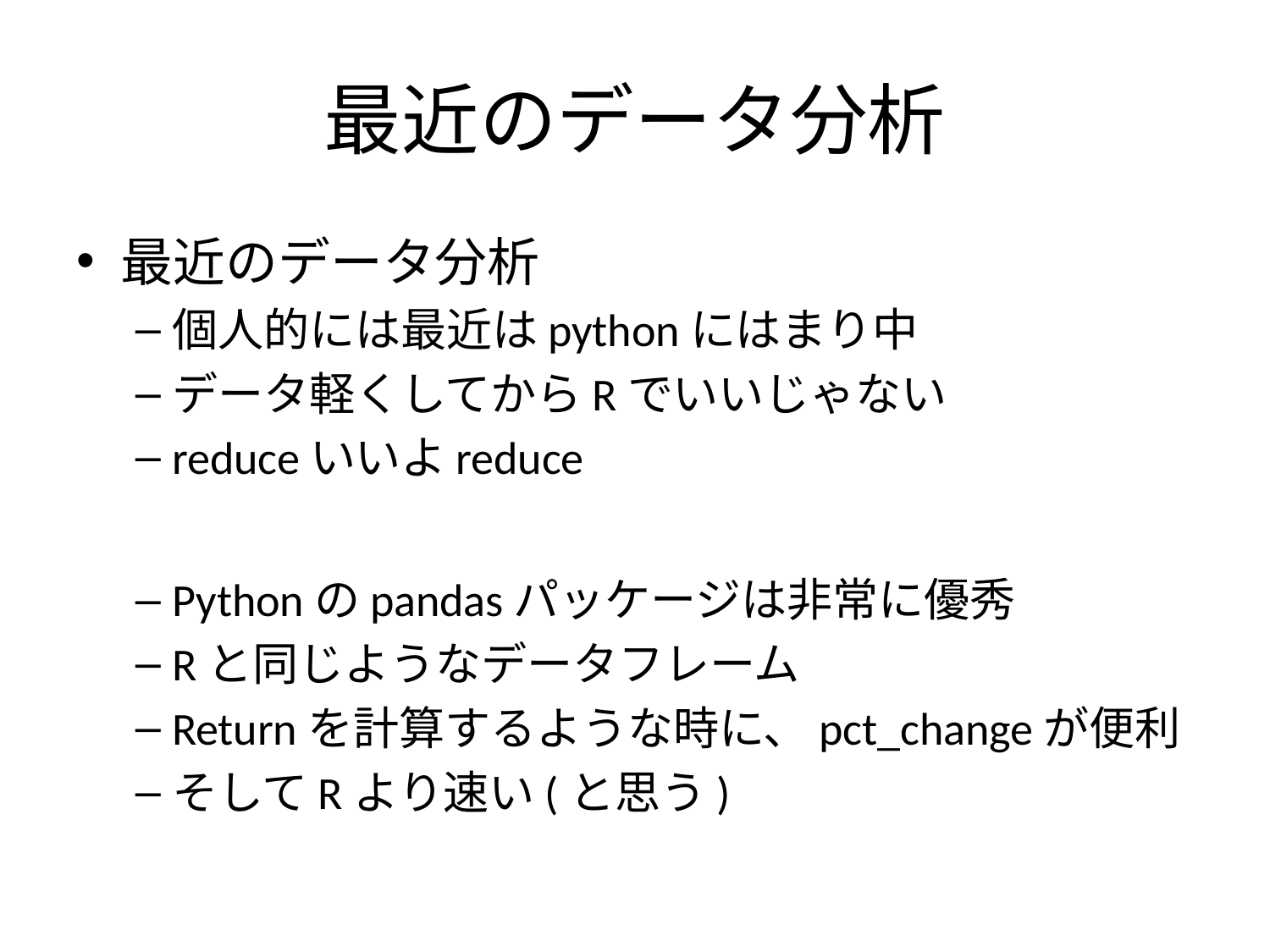

# 最近のデータ分析
最近のデータ分析
個人的には最近はpythonにはまり中
データ軽くしてからRでいいじゃない
reduceいいよreduce

Pythonのpandasパッケージは非常に優秀
Rと同じようなデータフレーム
Returnを計算するような時に、pct_changeが便利
そしてRより速い(と思う)